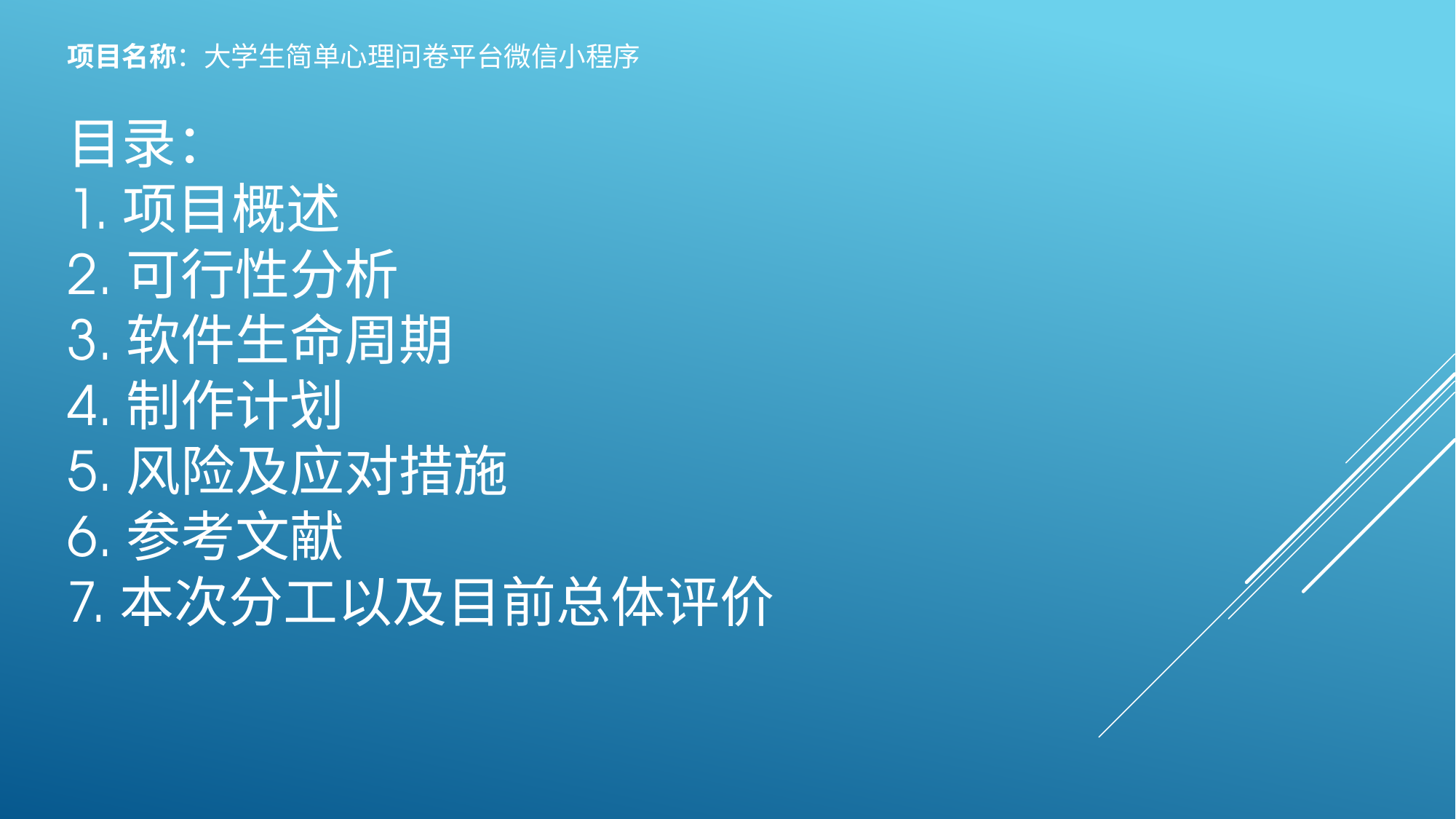

项目名称：大学生简单心理问卷平台微信小程序
目录：
1.项目概述
2.可行性分析
3.软件生命周期
4.制作计划
5.风险及应对措施
6.参考文献
7.本次分工以及目前总体评价